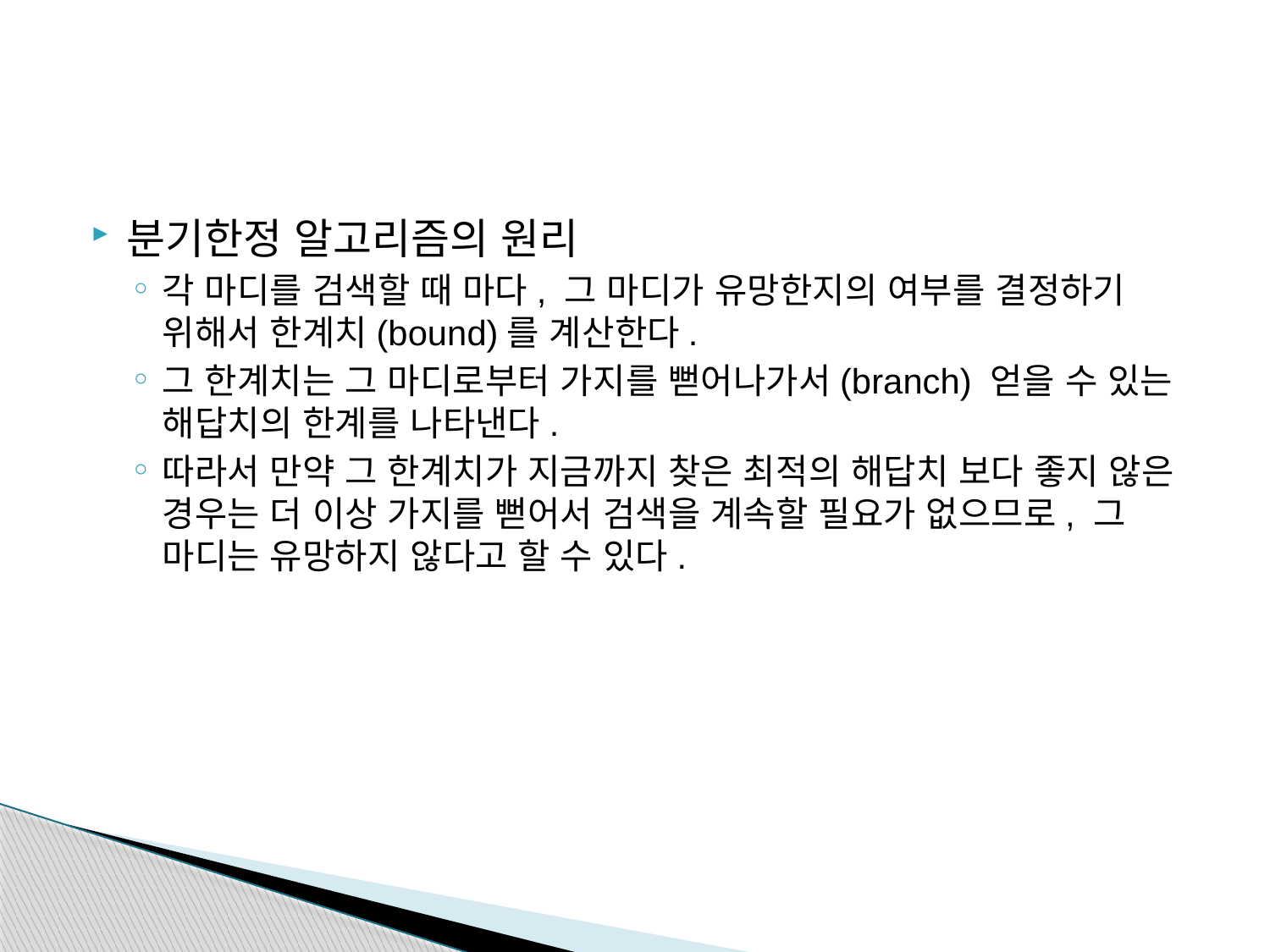

#
분기한정 알고리즘의 원리
각 마디를 검색할 때 마다, 그 마디가 유망한지의 여부를 결정하기 위해서 한계치(bound)를 계산한다.
그 한계치는 그 마디로부터 가지를 뻗어나가서(branch) 얻을 수 있는 해답치의 한계를 나타낸다.
따라서 만약 그 한계치가 지금까지 찾은 최적의 해답치 보다 좋지 않은 경우는 더 이상 가지를 뻗어서 검색을 계속할 필요가 없으므로, 그 마디는 유망하지 않다고 할 수 있다.